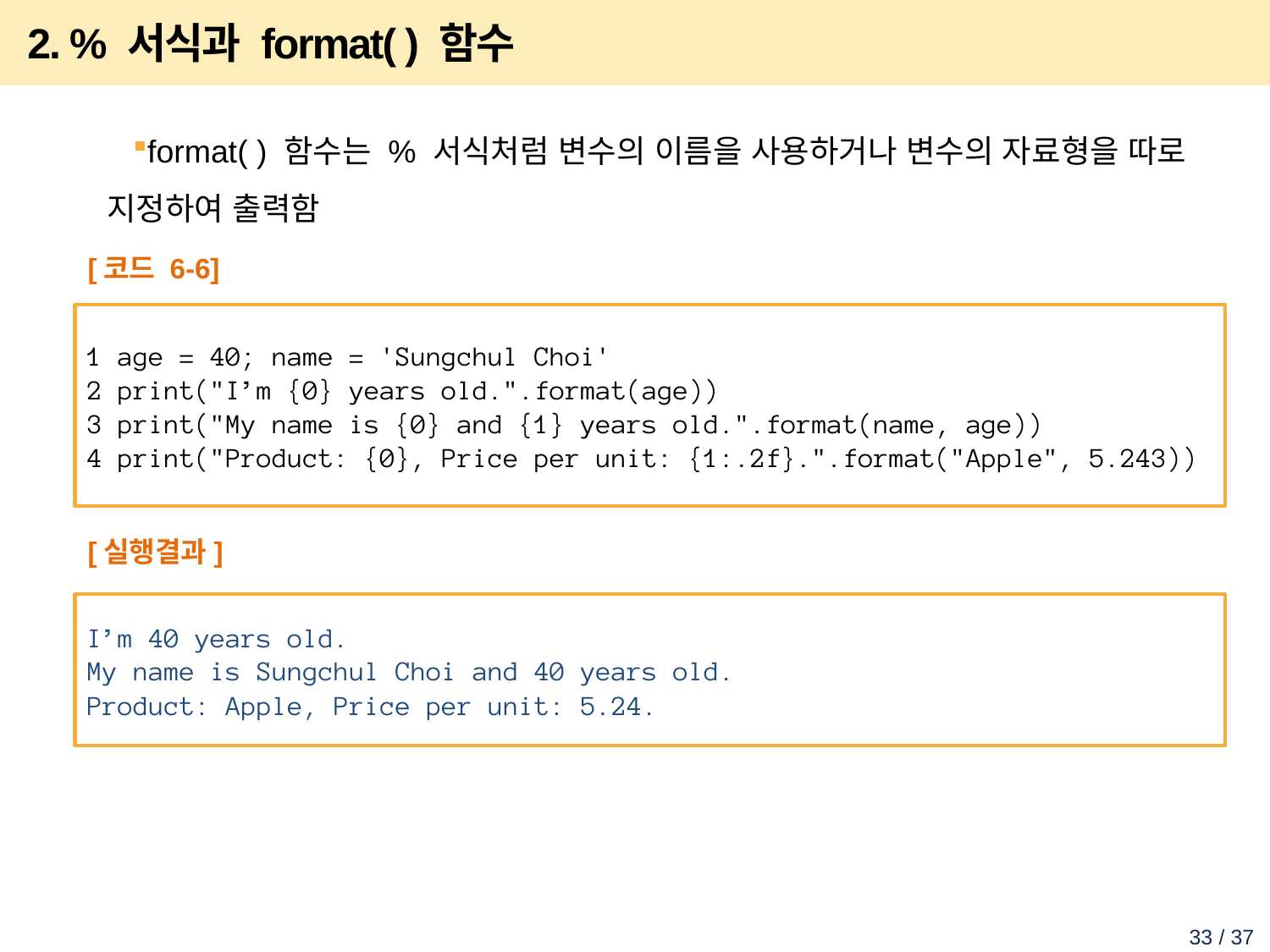

# 2. % 서식과 format( ) 함수
format( ) 함수는 % 서식처럼 변수의 이름을 사용하거나 변수의 자료형을 따로 지정하여 출력함

[코드 6-6]
1 age = 40; name = 'Sungchul Choi'
2 print("I’m {0} years old.".format(age))
3 print("My name is {0} and {1} years old.".format(name, age))
4 print("Product: {0}, Price per unit: {1:.2f}.".format("Apple", 5.243))
[실행결과]
I’m 40 years old.
My name is Sungchul Choi and 40 years old.
Product: Apple, Price per unit: 5.24.